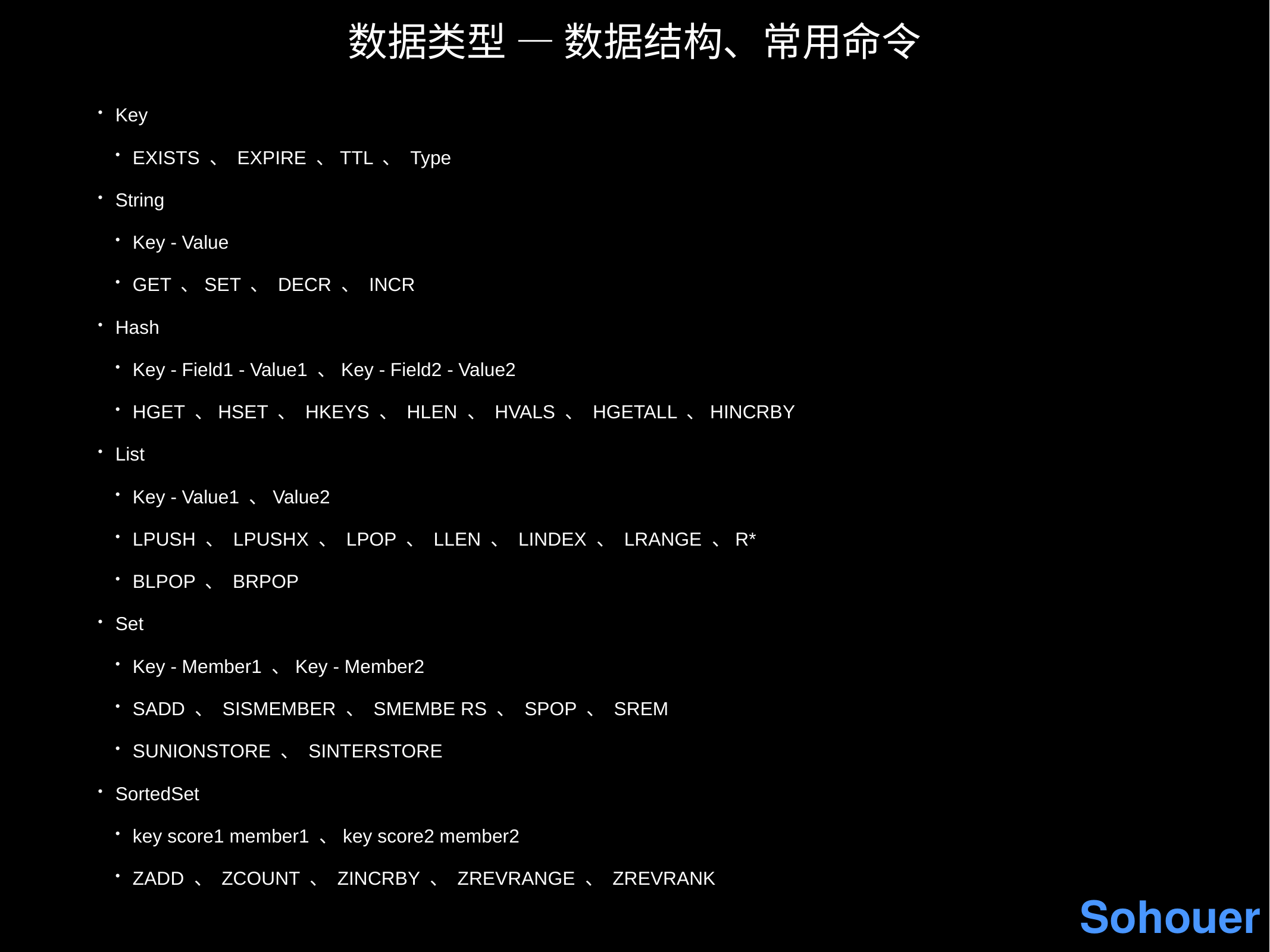

# 数据类型 — 数据结构、常用命令
Key
EXISTS 、 EXPIRE 、TTL 、 Type
String
Key - Value
GET 、SET 、 DECR 、 INCR
Hash
Key - Field1 - Value1 、Key - Field2 - Value2
HGET 、HSET 、 HKEYS 、 HLEN 、 HVALS 、 HGETALL 、HINCRBY
List
Key - Value1 、Value2
LPUSH 、 LPUSHX 、 LPOP 、 LLEN 、 LINDEX 、 LRANGE 、R*
BLPOP 、 BRPOP
Set
Key - Member1 、Key - Member2
SADD 、 SISMEMBER 、 SMEMBE RS 、 SPOP 、 SREM
SUNIONSTORE 、 SINTERSTORE
SortedSet
key score1 member1 、key score2 member2
ZADD 、 ZCOUNT 、 ZINCRBY 、 ZREVRANGE 、 ZREVRANK